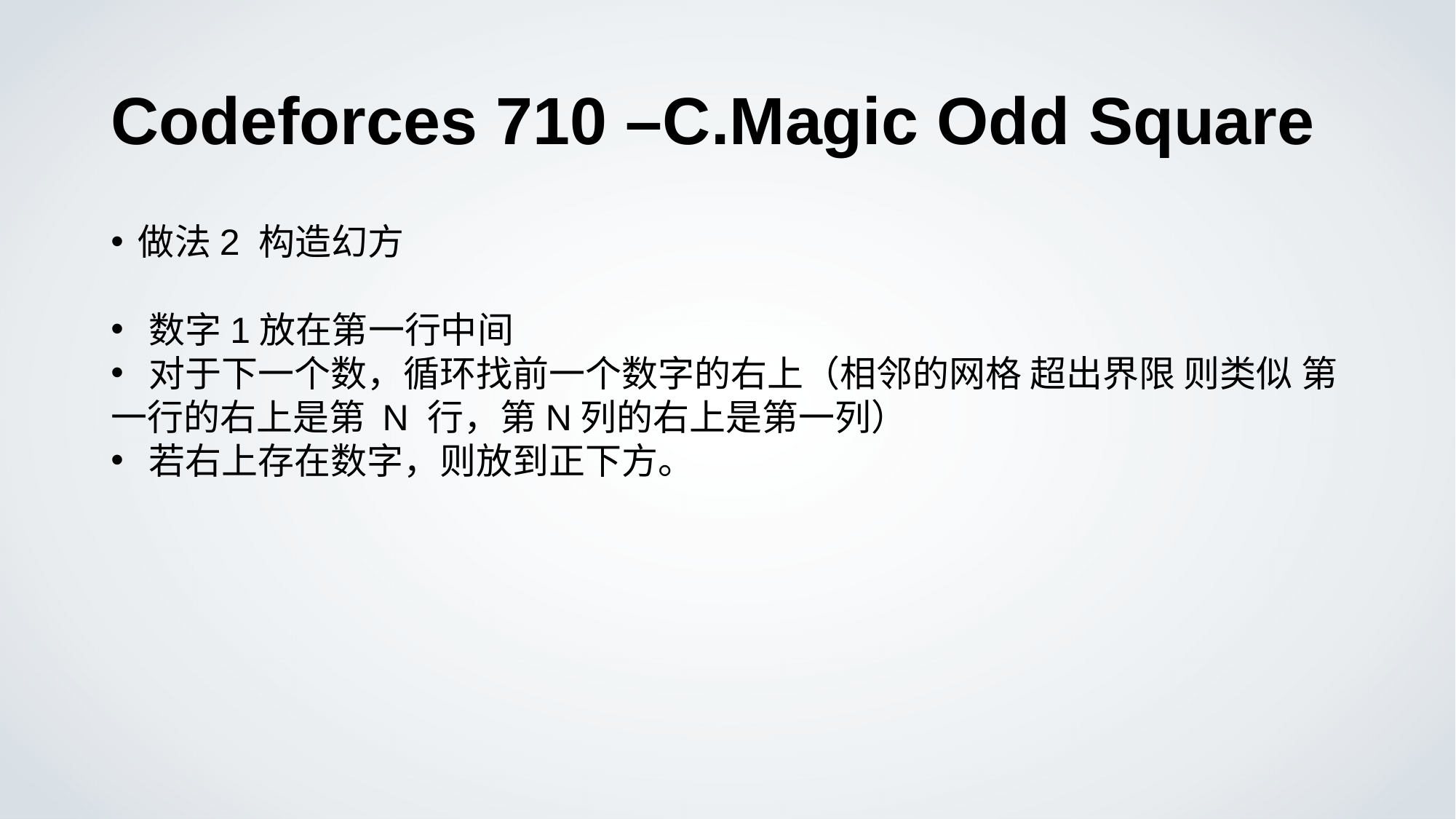

# Codeforces 710 –C.Magic Odd Square
做法2 构造幻方

  数字1放在第一行中间
  对于下一个数，循环找前一个数字的右上（相邻的网格 超出界限 则类似 第一行的右上是第 N 行，第N列的右上是第一列）
  若右上存在数字，则放到正下方。